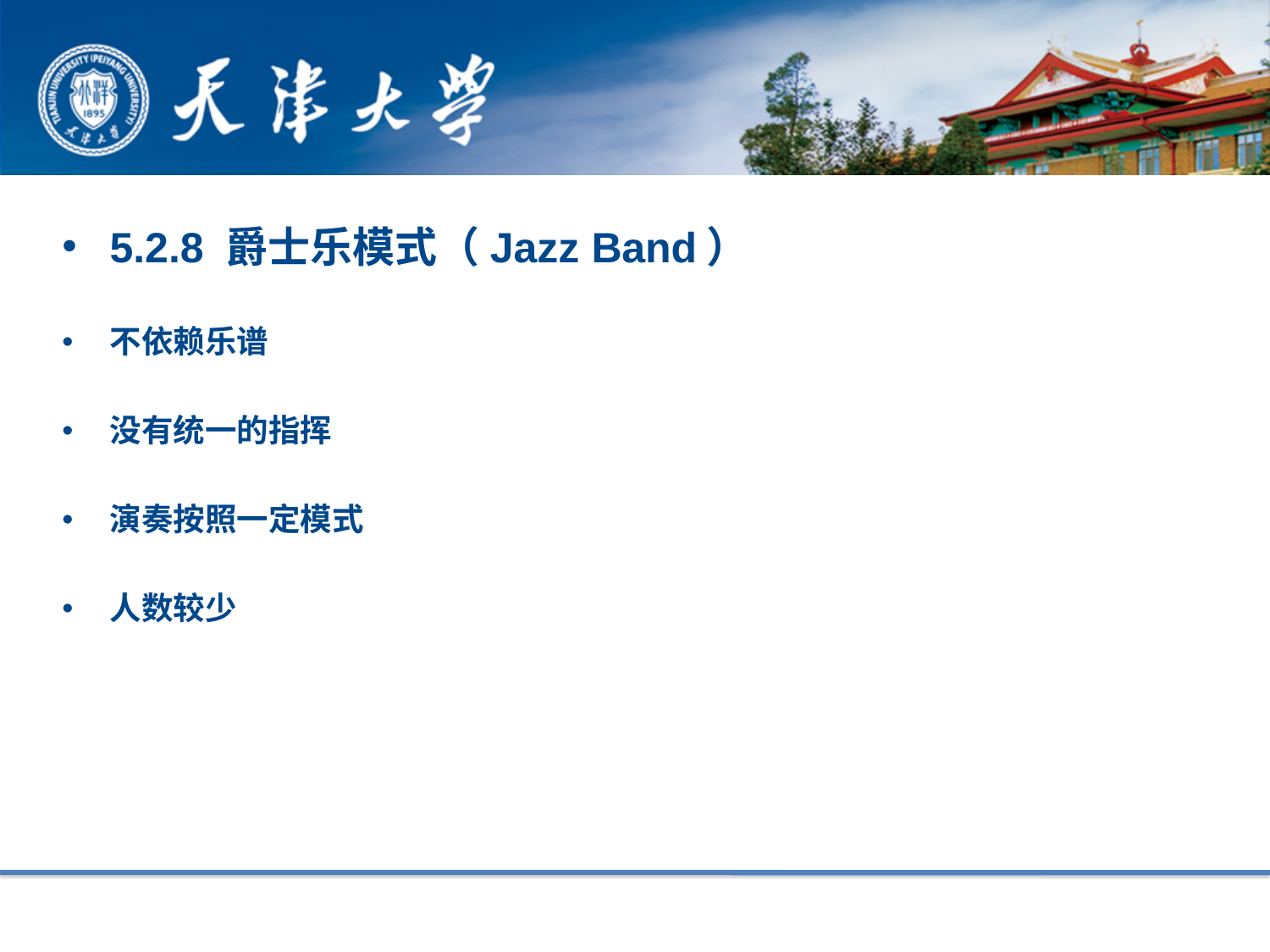

5.2.8 爵士乐模式（Jazz Band）

不依赖乐谱

没有统一的指挥

演奏按照一定模式

人数较少